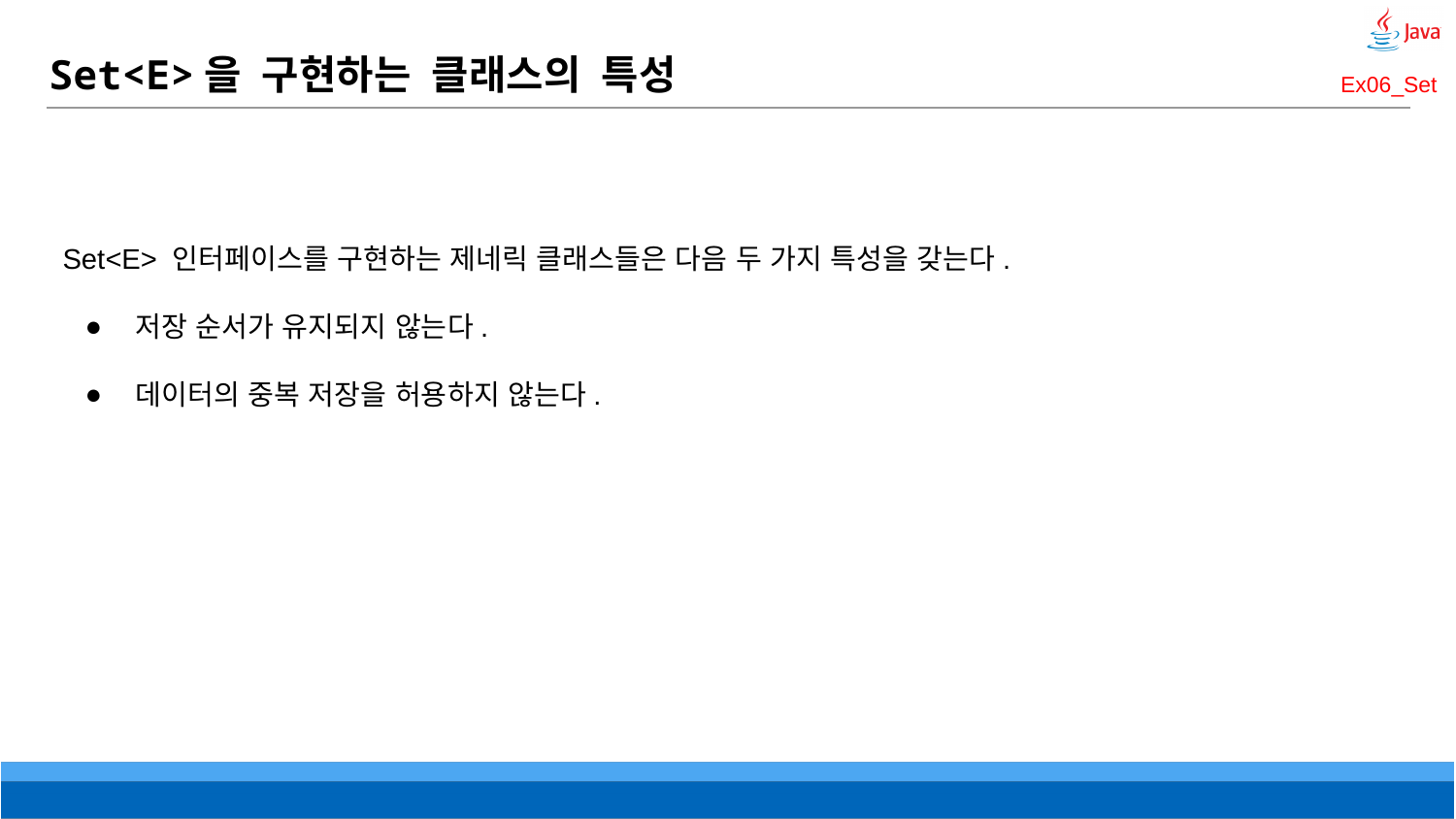

# Set<E>을 구현하는 클래스의 특성
Ex06_Set
Set<E> 인터페이스를 구현하는 제네릭 클래스들은 다음 두 가지 특성을 갖는다.
저장 순서가 유지되지 않는다.
데이터의 중복 저장을 허용하지 않는다.